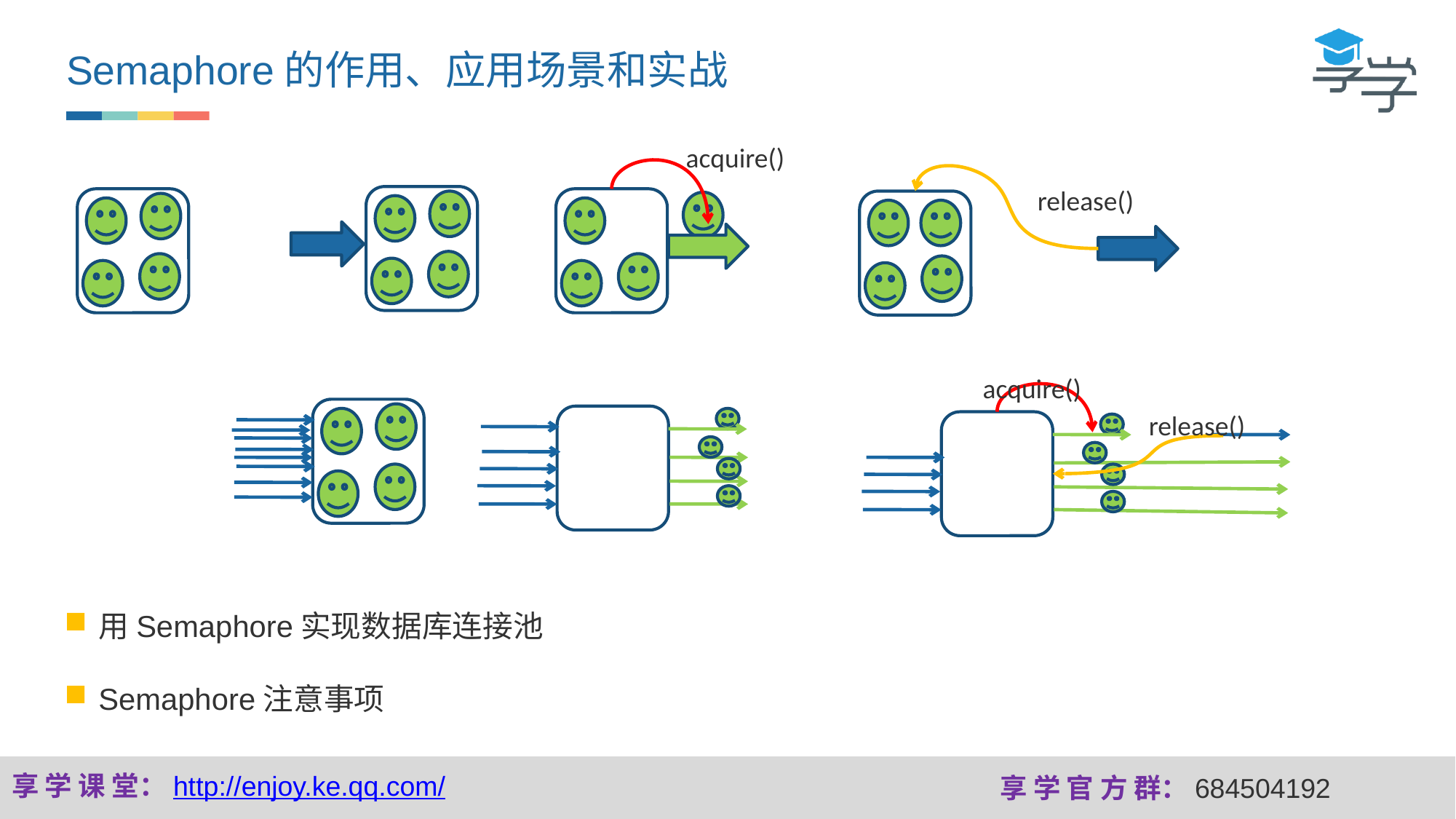

Semaphore的作用、应用场景和实战

acquire()
release()

acquire()

release()

用Semaphore实现数据库连接池
Semaphore注意事项